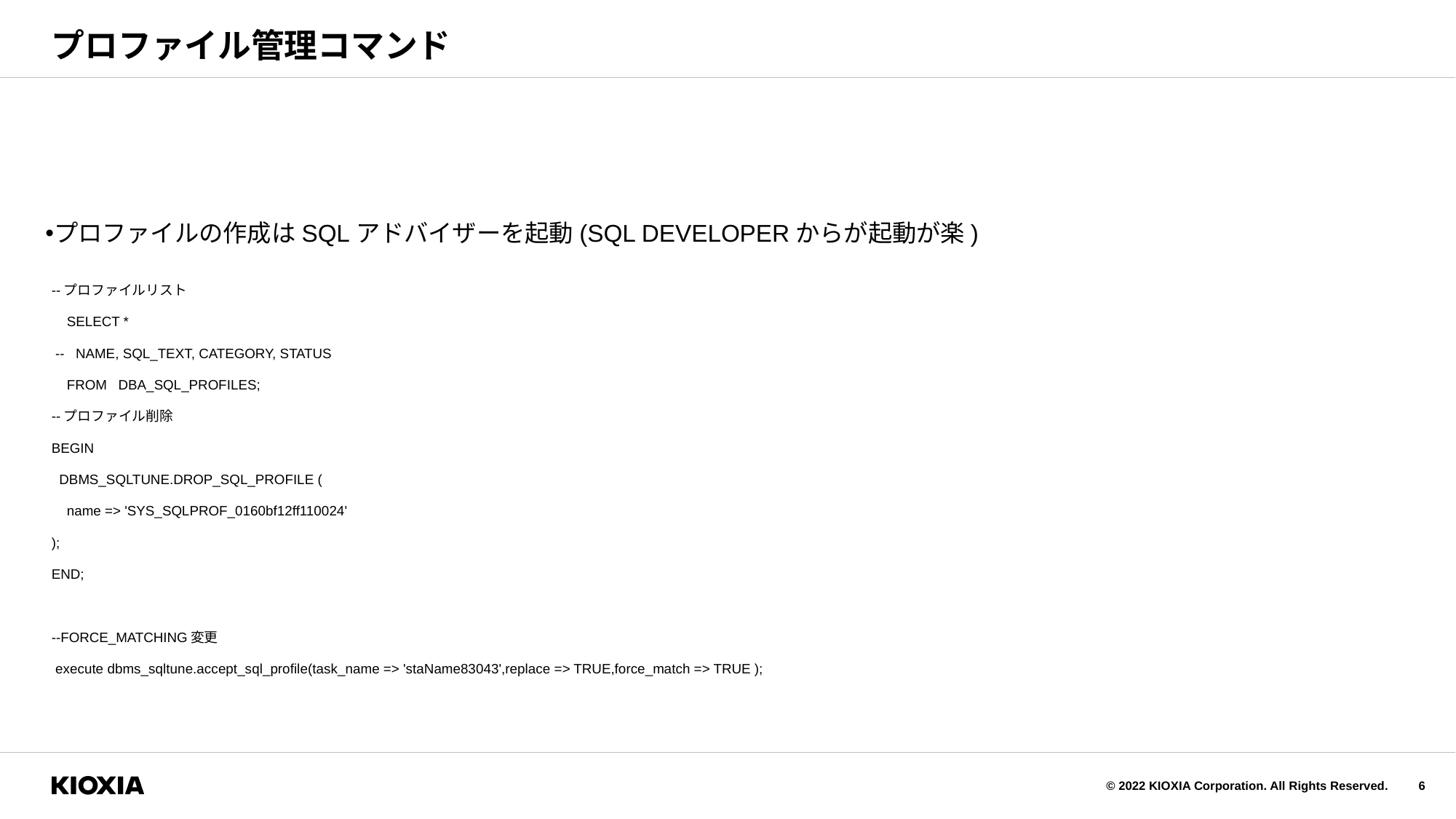

# プロファイル管理コマンド

プロファイルの作成はSQLアドバイザーを起動(SQL DEVELOPERからが起動が楽)
--プロファイルリスト
    SELECT *
 --   NAME, SQL_TEXT, CATEGORY, STATUS
    FROM   DBA_SQL_PROFILES;
--プロファイル削除
BEGIN
  DBMS_SQLTUNE.DROP_SQL_PROFILE (
    name => 'SYS_SQLPROF_0160bf12ff110024'
);
END;

--FORCE_MATCHING変更
 execute dbms_sqltune.accept_sql_profile(task_name => 'staName83043',replace => TRUE,force_match => TRUE );